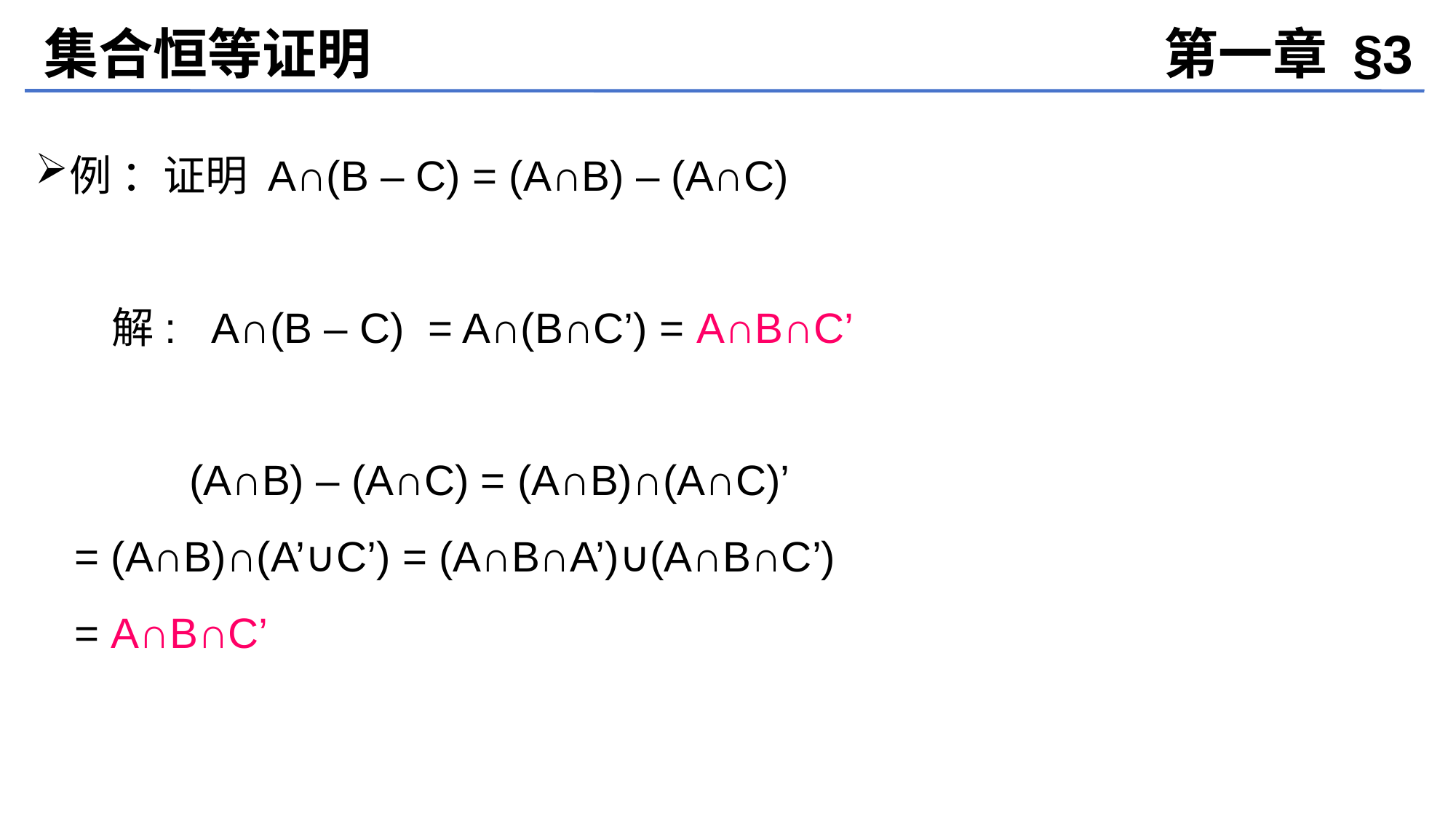

集合恒等证明
第一章 §3
例 ：证明 A∩(B – C) = (A∩B) – (A∩C)

       解:   A∩(B – C)  = A∩(B∩C’) = A∩B∩C’

             (A∩B) – (A∩C) = (A∩B)∩(A∩C)’
	 = (A∩B)∩(A’∪C’) = (A∩B∩A’)∪(A∩B∩C’)
	 = A∩B∩C’